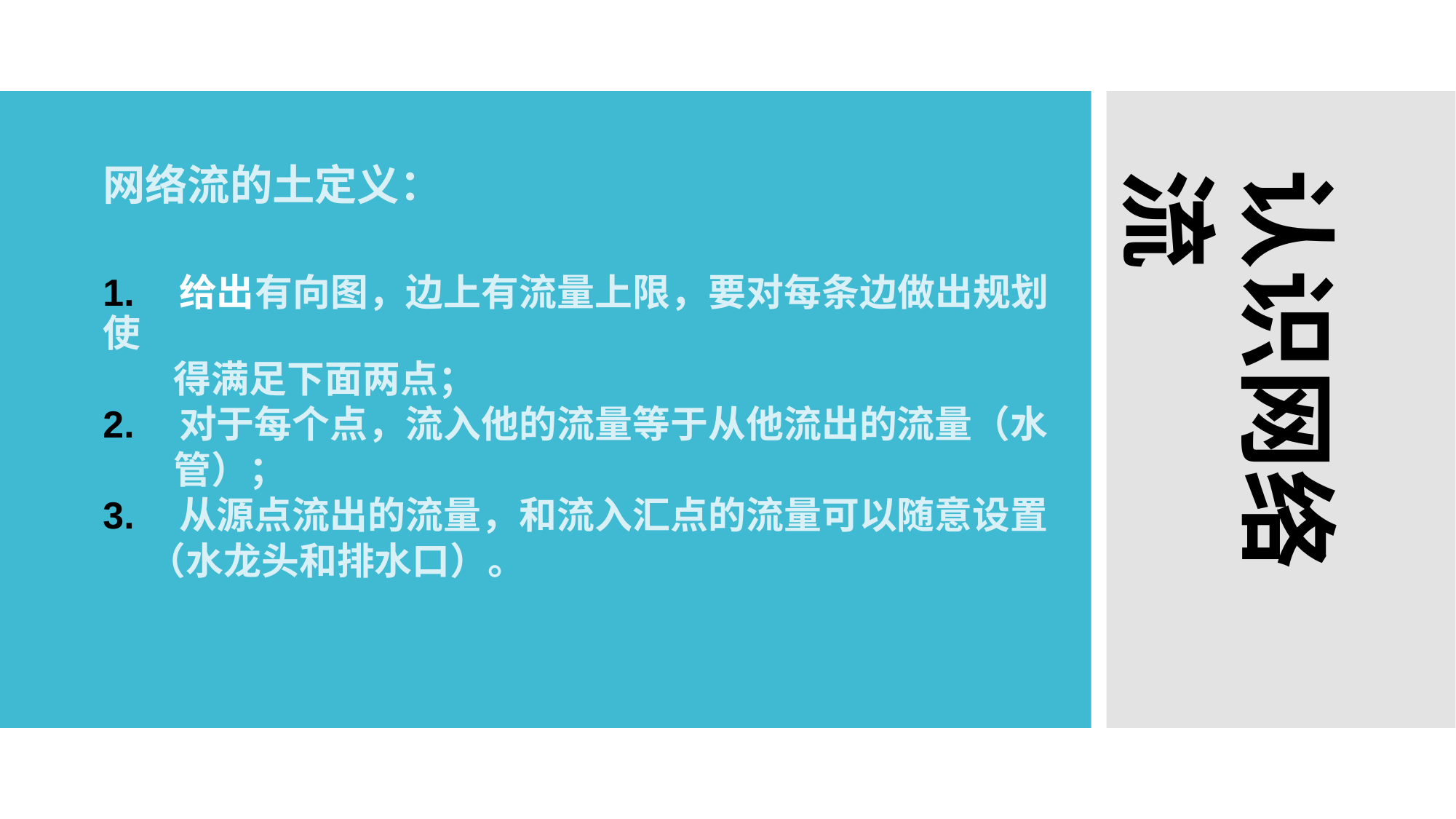

网络流的土定义：
认识网络流
1.    给出有向图，边上有流量上限，要对每条边做出规划使
        得满足下面两点；
2.    对于每个点，流入他的流量等于从他流出的流量（水
        管）；
3.    从源点流出的流量，和流入汇点的流量可以随意设置
     （水龙头和排水口）。